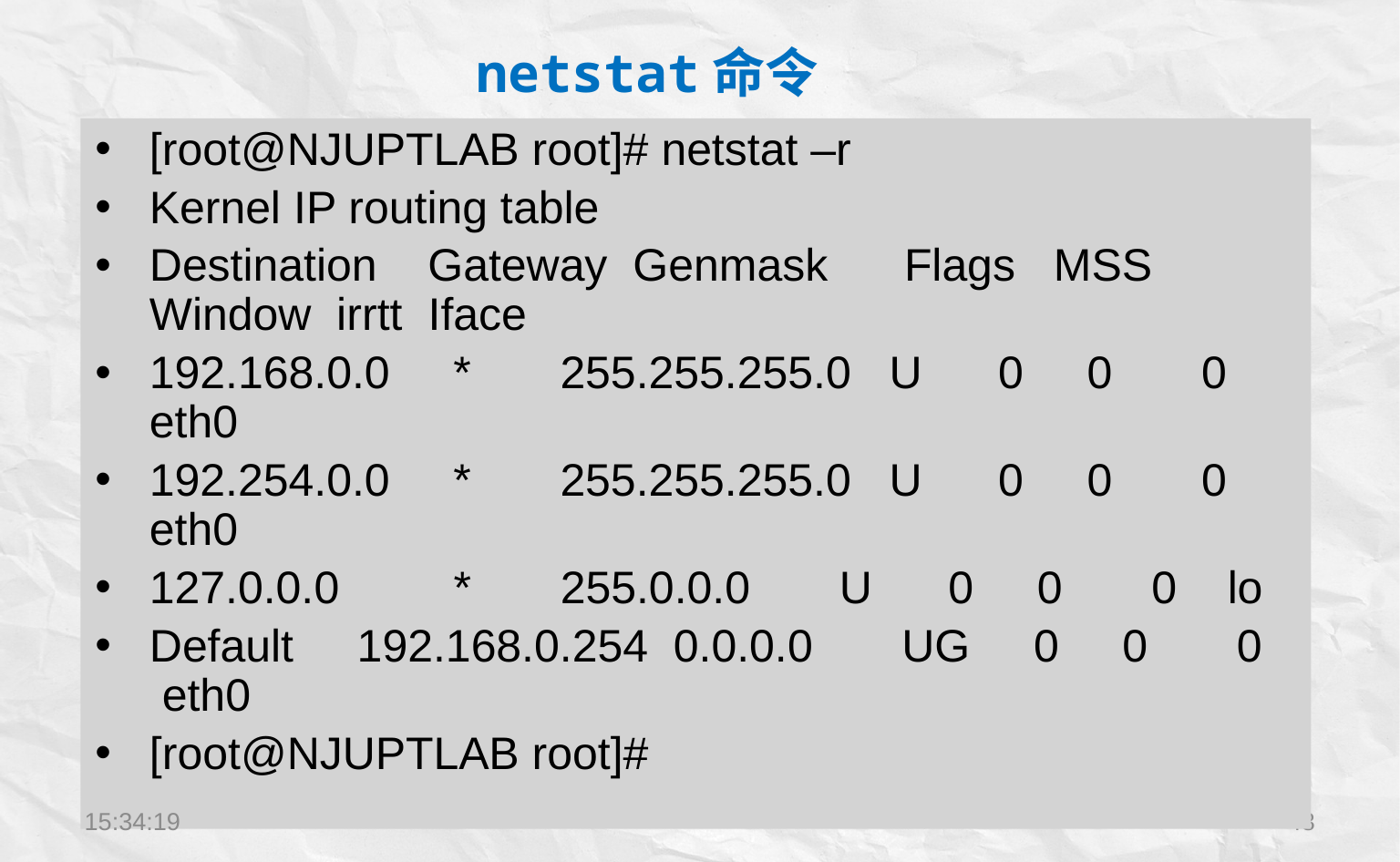

netstat命令
[root@NJUPTLAB root]# netstat –r
Kernel IP routing table
Destination    Gateway  Genmask      Flags   MSS  Window  irrtt  Iface
192.168.0.0     *       255.255.255.0   U      0     0       0    eth0
192.254.0.0     *       255.255.255.0   U      0     0       0    eth0
127.0.0.0         *       255.0.0.0       U      0     0       0    lo
Default     192.168.0.254  0.0.0.0       UG     0     0       0    eth0
[root@NJUPTLAB root]#

【功能说明】：显示网络连接、路由表和网络接口信息
【命令格式】：netstat [参数]
【常用参数】：netstat常用参数如下：
-a 显示所有socket，包括正在监听的
-c 每隔1秒就重新显示一遍，直到用户中断它
-i 显示所有网络接口的信息，格式同“ifconfig -e”
-n 以网络IP地址代替名称，显示出网络连接情形
-r 显示核心路由表，格式同“route -e”
-t 显示TCP协议的连接情况
-u 显示UDP协议的连接情况
-v 显示正在进行的工作
15:34:19
43